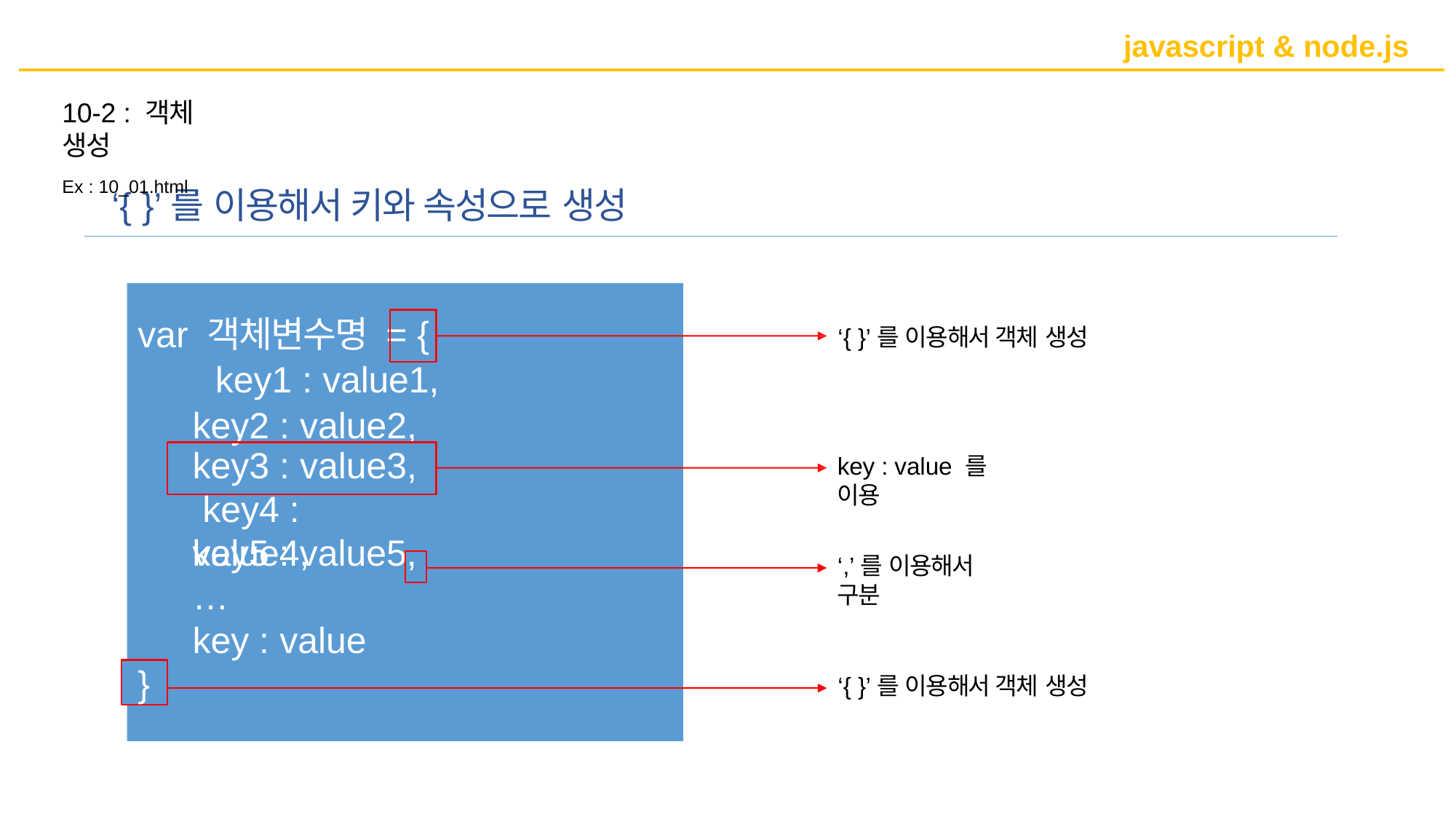

javascript & node.js

10-2 : 객체 생성
Ex : 10_01.html
‘{ }’를 이용해서 키와 속성으로 생성

var 객체변수명 = {
	  key1 : value1,

‘{ }’를 이용해서 객체 생성

key2 : value2,
key3 : value3,  key4 : value4,

key : value 를 이용

key5 : value5,
‘,’를 이용해서 구분

…
key : value
}
‘{ }’를 이용해서 객체 생성